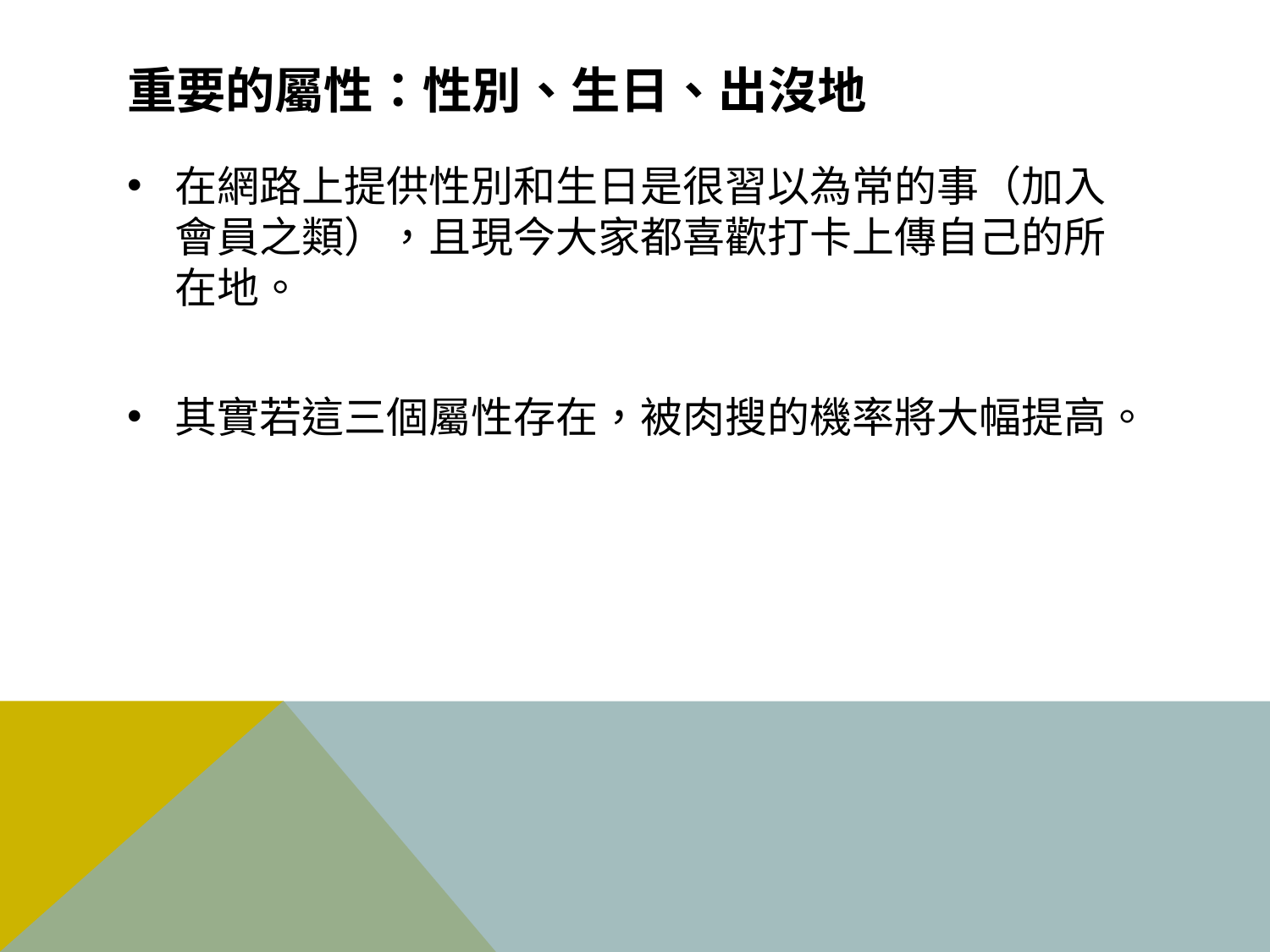

# 重要的屬性：性別、生日、出沒地
在網路上提供性別和生日是很習以為常的事（加入會員之類），且現今大家都喜歡打卡上傳自己的所在地。

其實若這三個屬性存在，被肉搜的機率將大幅提高。